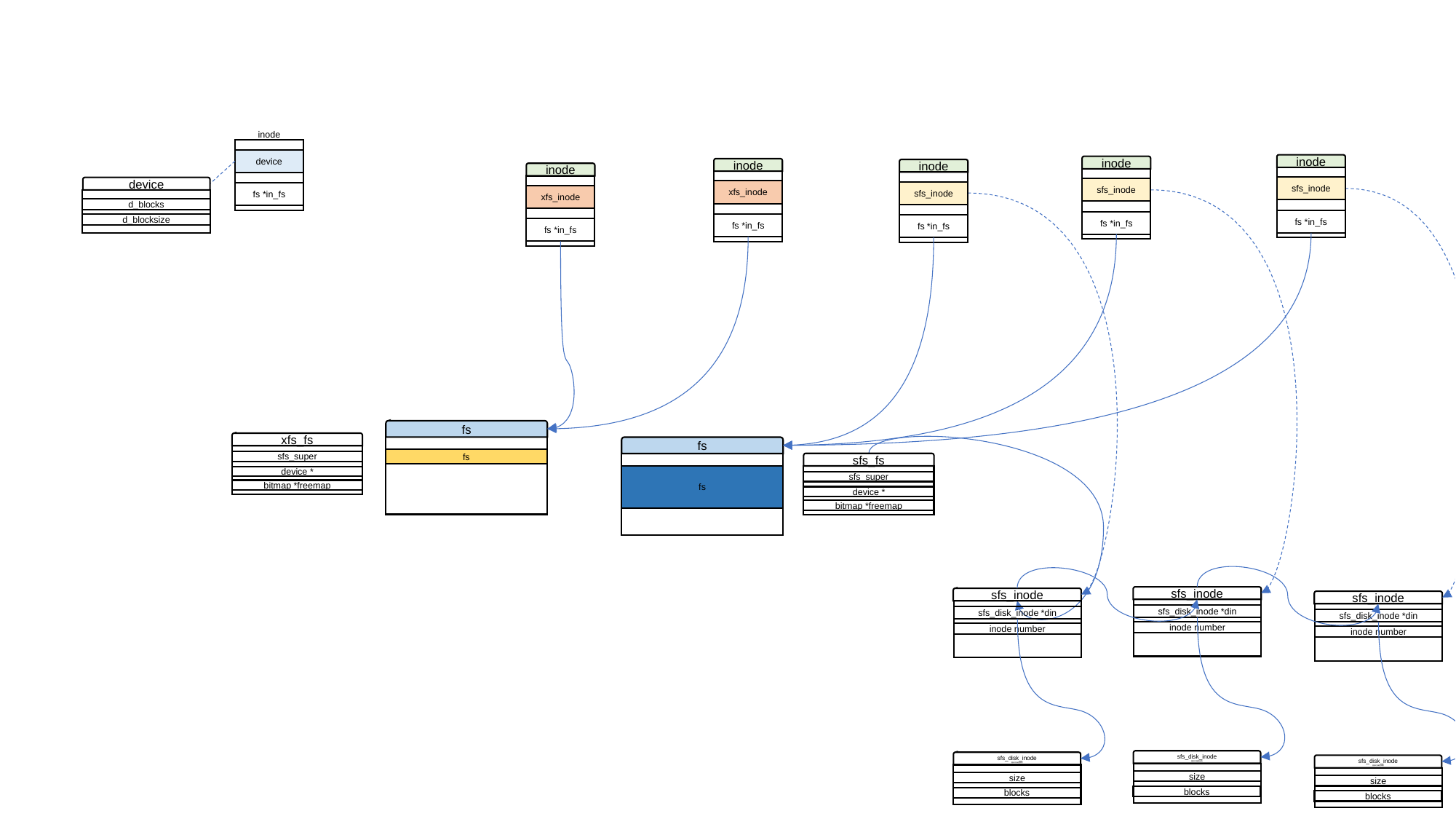

inode

device
fs *in_fs
inode

sfs_inode
fs *in_fs
inode

sfs_inode
fs *in_fs
inode

xfs_inode
fs *in_fs
inode

sfs_inode
fs *in_fs
inode

xfs_inode
fs *in_fs
device

d_blocks
d_blocksize
fs

fs
xfs_fs

sfs_super
device *
bitmap *freemap
fs

fs
sfs_fs

sfs_super
device *
bitmap *freemap
sfs_inode

sfs_disk_inode *din
inode number
sfs_disk_inode
直接对应磁盘结构

size
blocks
sfs_inode

sfs_disk_inode *din
inode number
sfs_inode

sfs_disk_inode *din
inode number
sfs_disk_inode
直接对应磁盘结构

size
blocks
sfs_disk_inode
直接对应磁盘结构

size
blocks